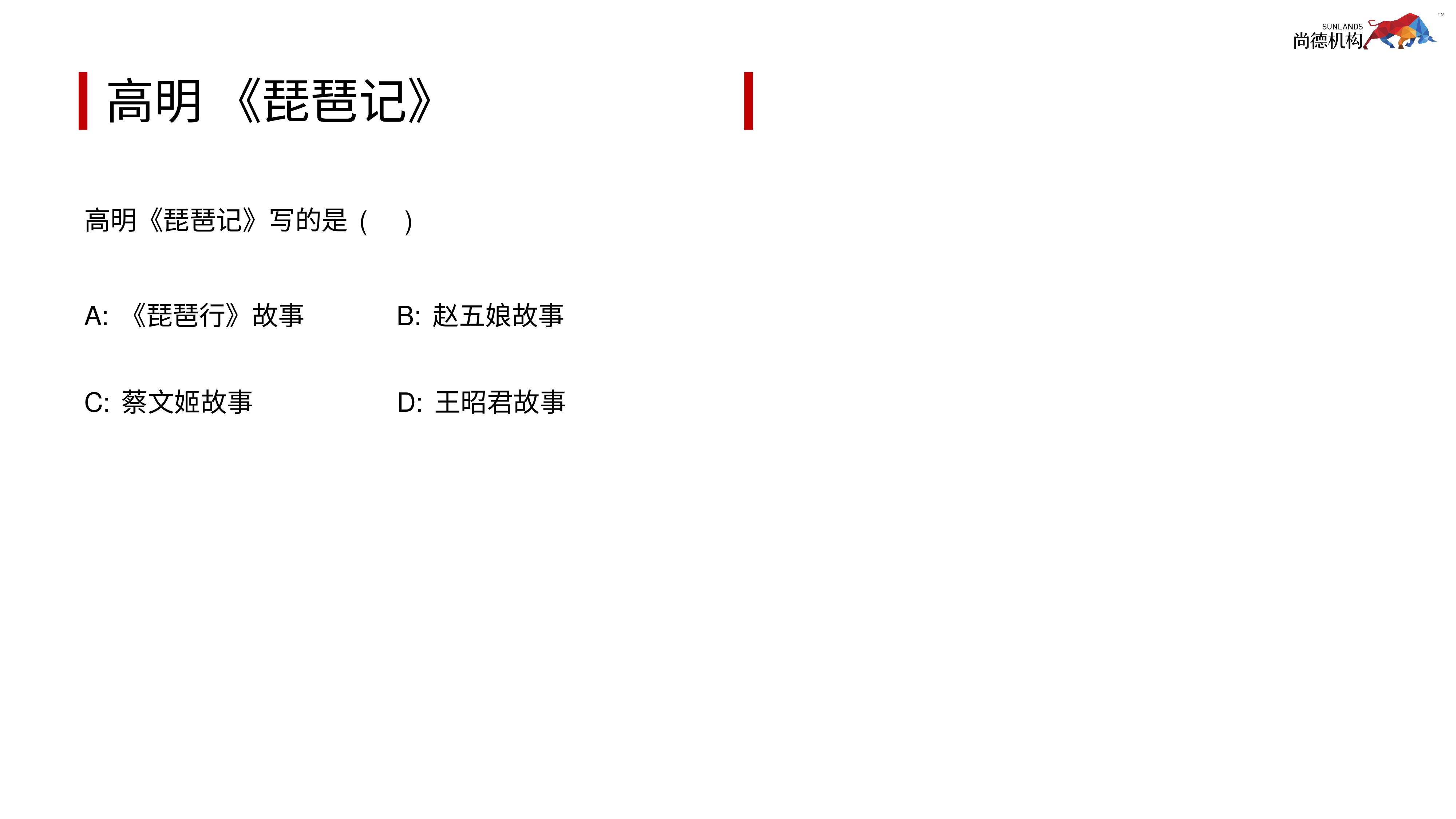

# 高明 《琵琶记》
高明《琵琶记》写的是(     )
A:《琵琶行》故事           B:赵五娘故事
C:蔡文姬故事                  D:王昭君故事